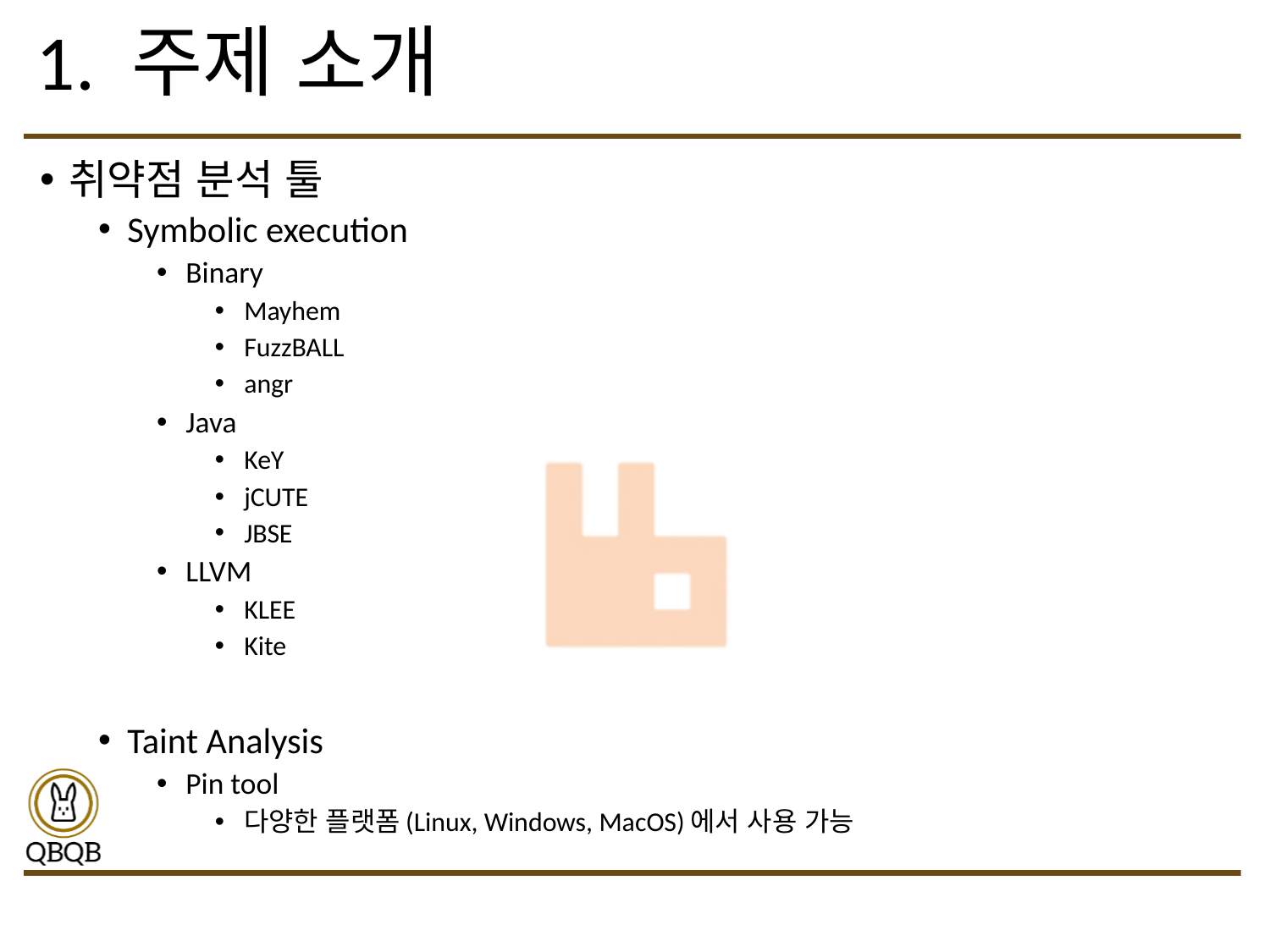

# 1. 주제 소개
취약점 분석 툴
Symbolic execution
Binary
Mayhem
FuzzBALL
angr
Java
KeY
jCUTE
JBSE
LLVM
KLEE
Kite

Taint Analysis
Pin tool
다양한 플랫폼(Linux, Windows, MacOS)에서 사용 가능